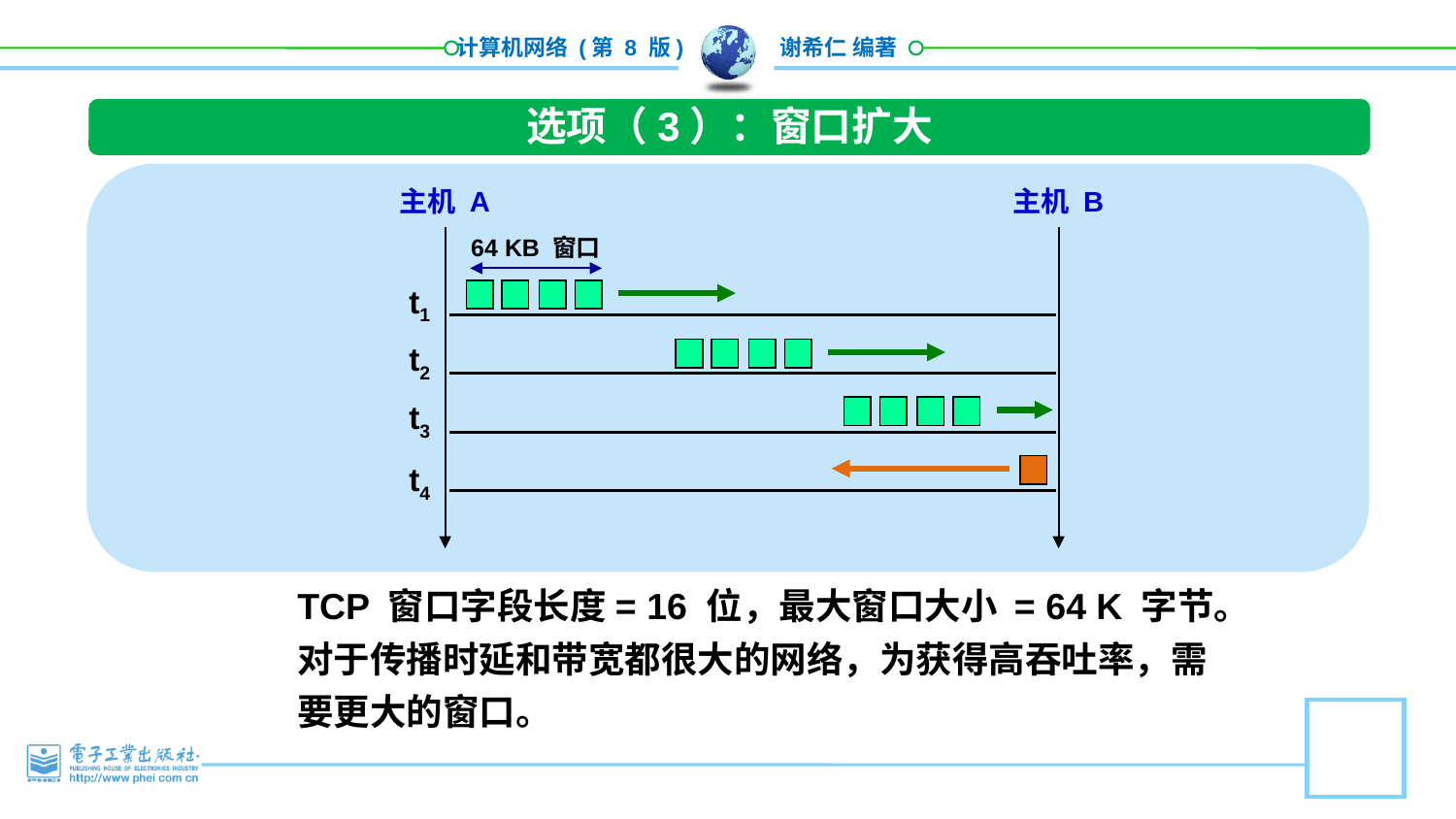

选项（3）：窗口扩大

主机 A
主机 B
64 KB 窗口
 t1

 t2

 t3

 t4

TCP 窗口字段长度= 16 位，最大窗口大小 = 64 K 字节。
对于传播时延和带宽都很大的网络，为获得高吞吐率，需要更大的窗口。